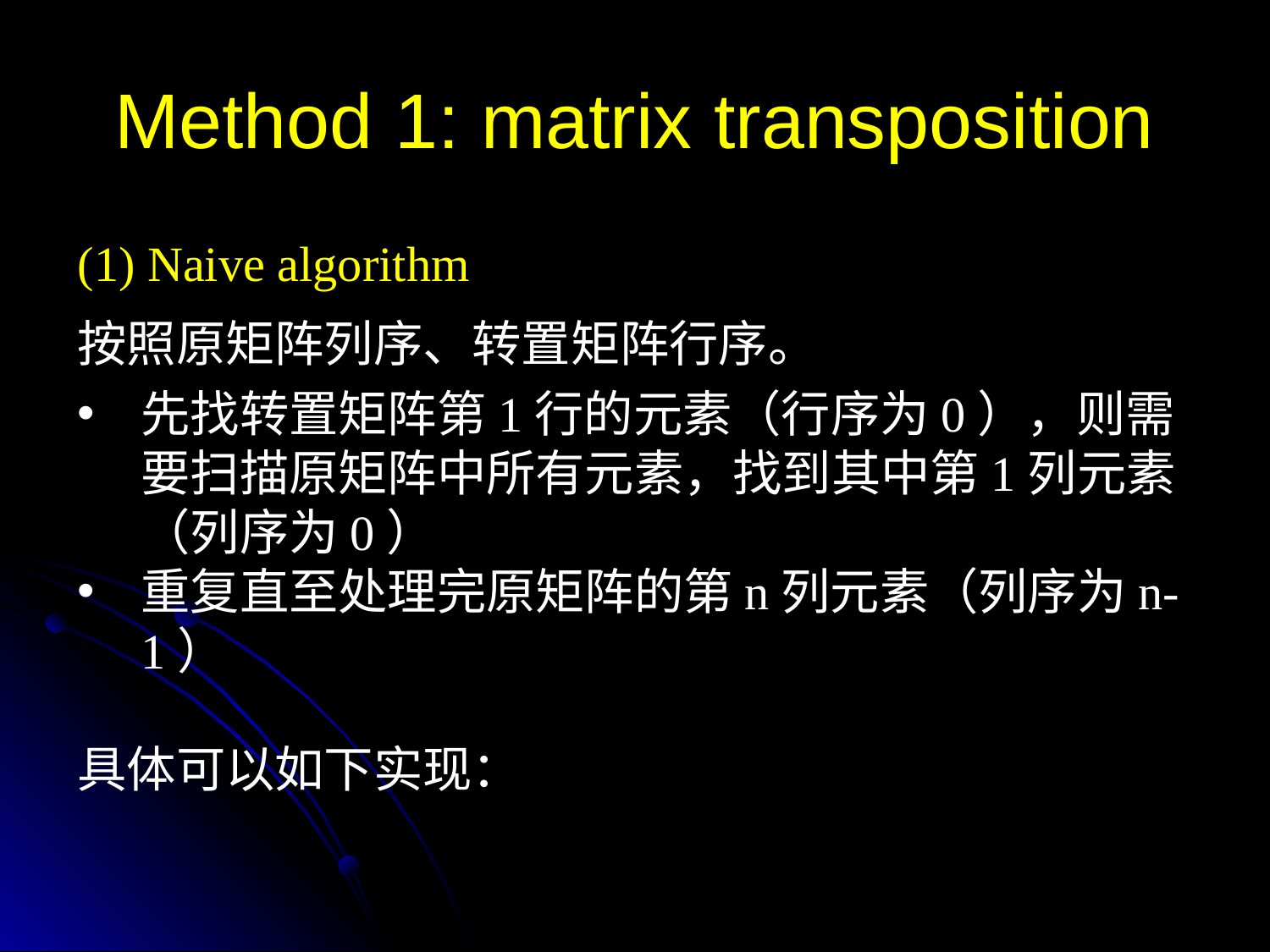

# Method 1: matrix transposition
(1) Naive algorithm
按照原矩阵列序、转置矩阵行序。
先找转置矩阵第1行的元素（行序为0），则需要扫描原矩阵中所有元素，找到其中第1列元素（列序为0）
重复直至处理完原矩阵的第n列元素（列序为n-1）

具体可以如下实现：